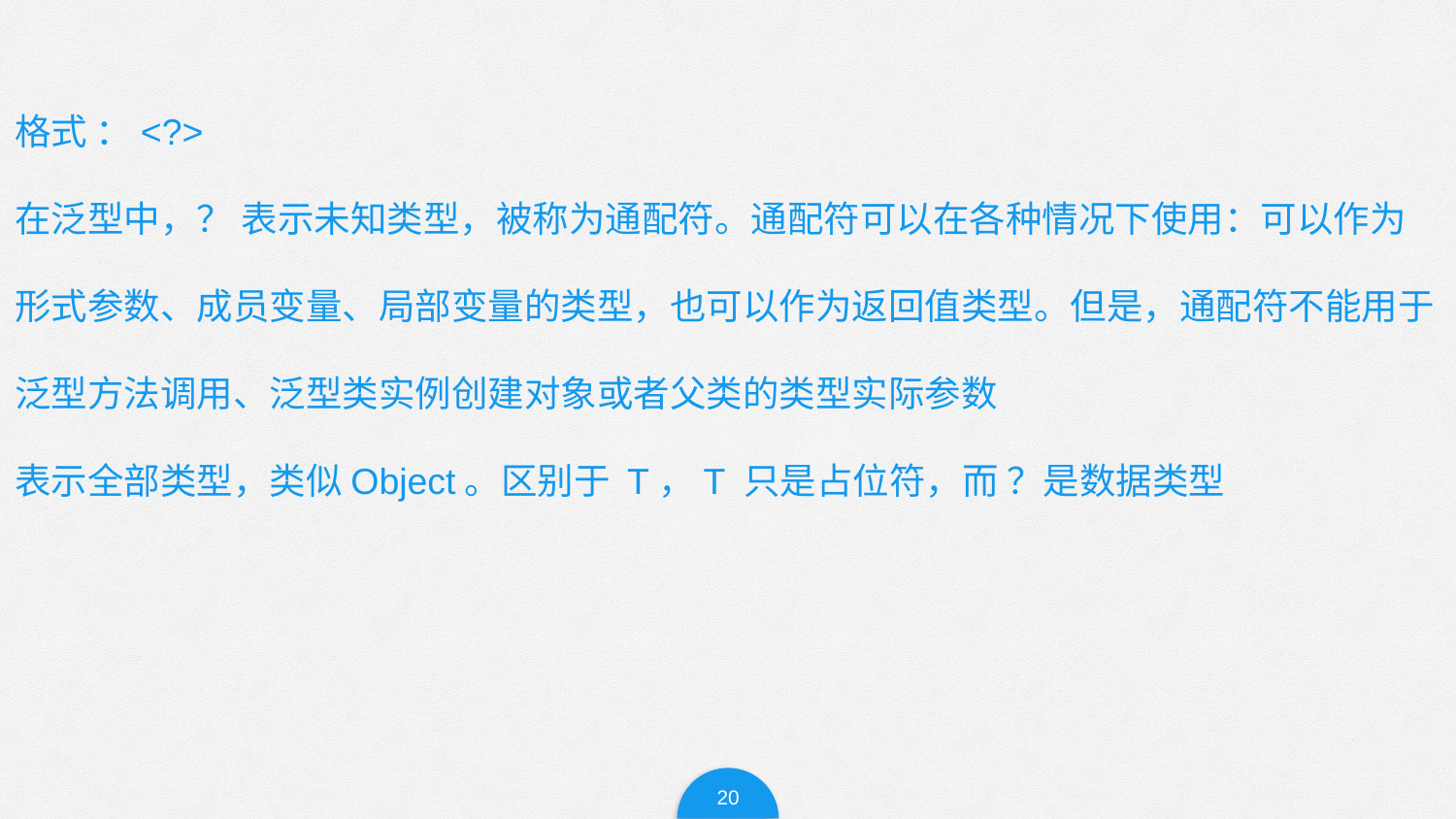

格式 ：<?>
在泛型中，？ 表示未知类型，被称为通配符。通配符可以在各种情况下使用：可以作为形式参数、成员变量、局部变量的类型，也可以作为返回值类型。但是，通配符不能用于泛型方法调用、泛型类实例创建对象或者父类的类型实际参数
表示全部类型，类似Object。区别于 T，T 只是占位符，而 ？是数据类型

20